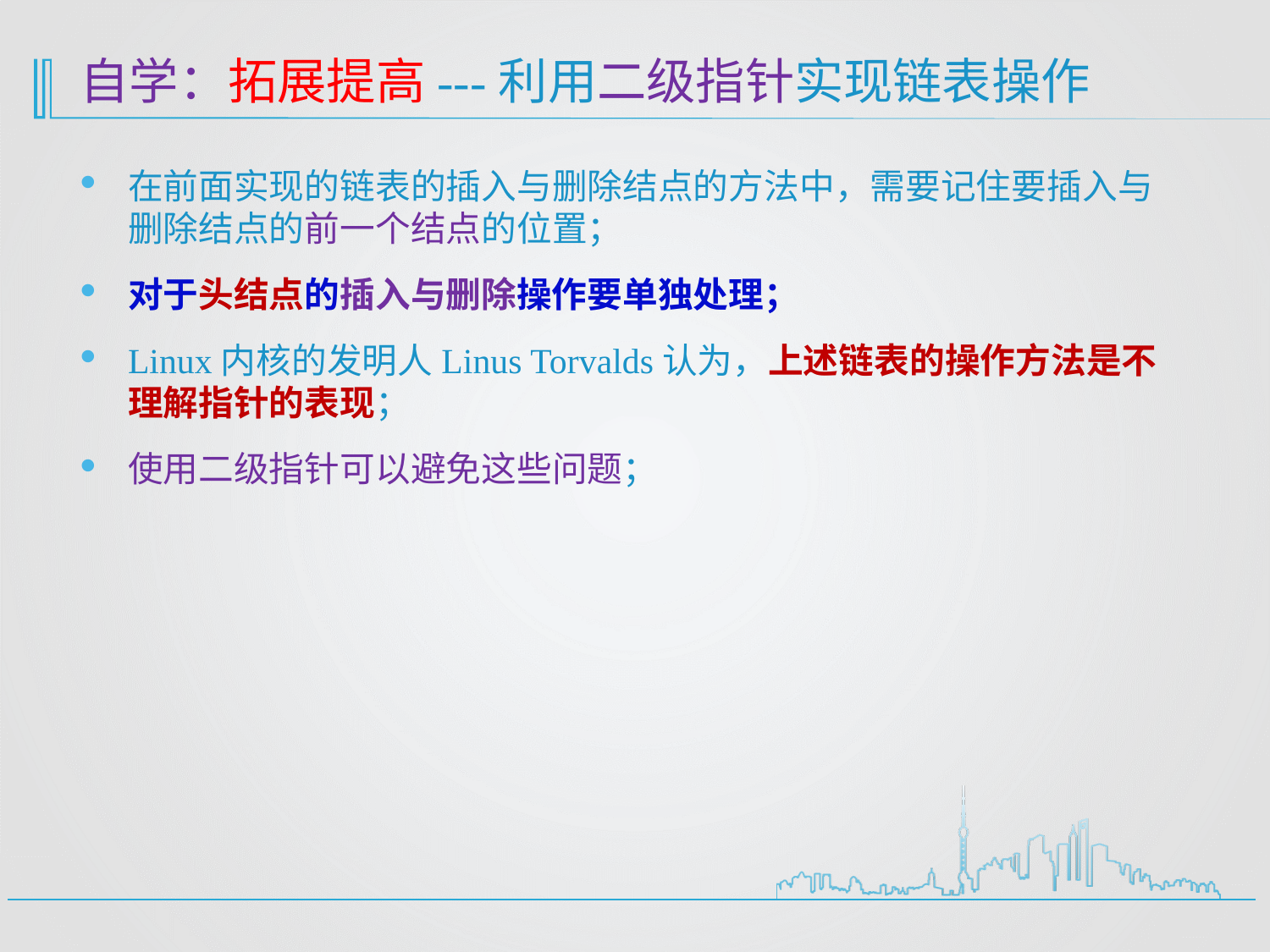

# 自学：拓展提高---利用二级指针实现链表操作
在前面实现的链表的插入与删除结点的方法中，需要记住要插入与删除结点的前一个结点的位置；
对于头结点的插入与删除操作要单独处理；
Linux内核的发明人Linus Torvalds认为，上述链表的操作方法是不理解指针的表现；
使用二级指针可以避免这些问题；